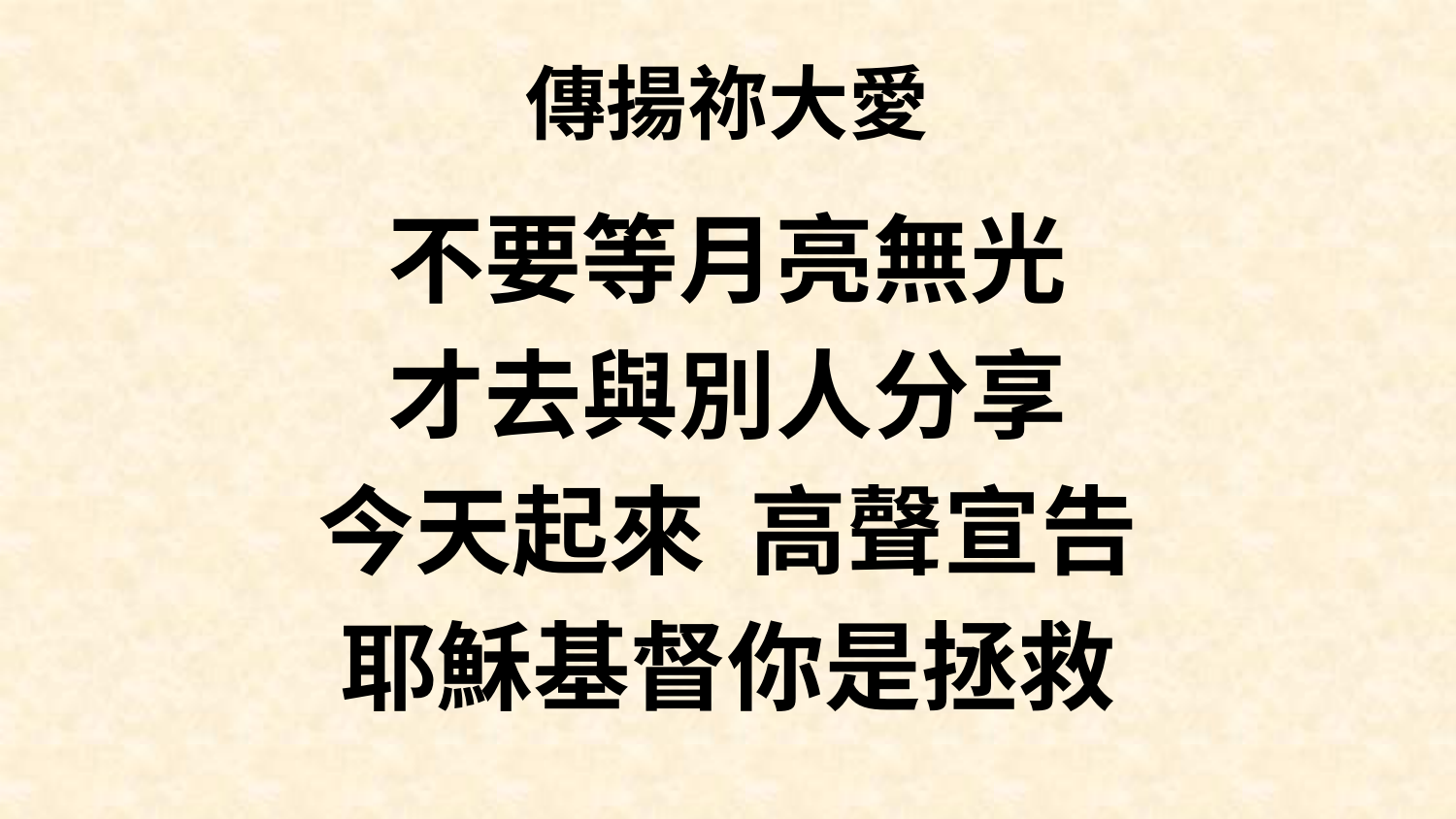

# 傳揚祢大愛
不要等月亮無光
才去與別人分享
今天起來  高聲宣告
耶穌基督你是拯救